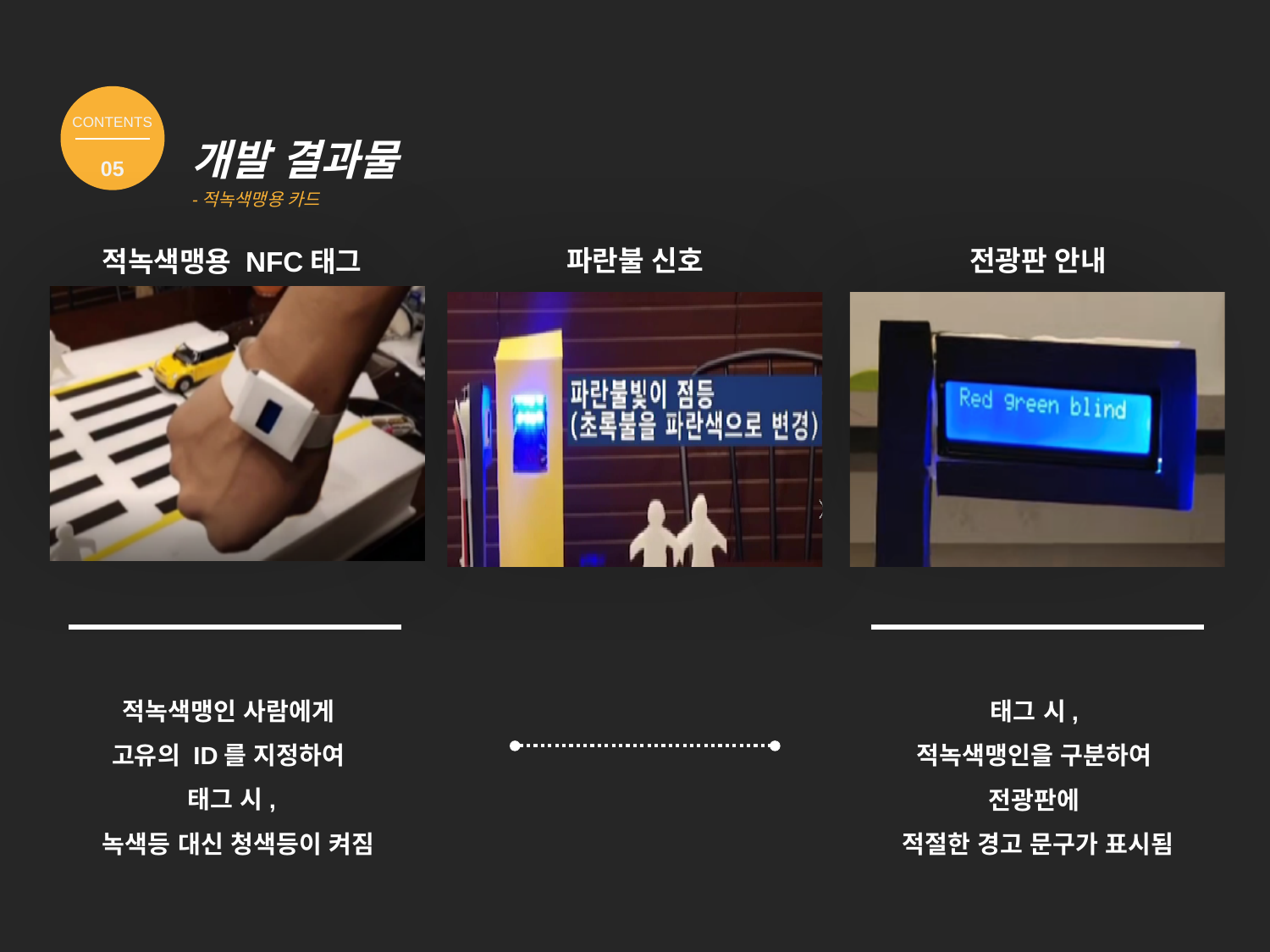

CONTENTS
05
개발 결과물
-적녹색맹용 카드
파란불 신호
전광판 안내
적녹색맹용 NFC태그

적녹색맹인 사람에게
고유의 ID를 지정하여
태그 시,
 녹색등 대신 청색등이 켜짐
태그 시,
적녹색맹인을 구분하여
전광판에
적절한 경고 문구가 표시됨